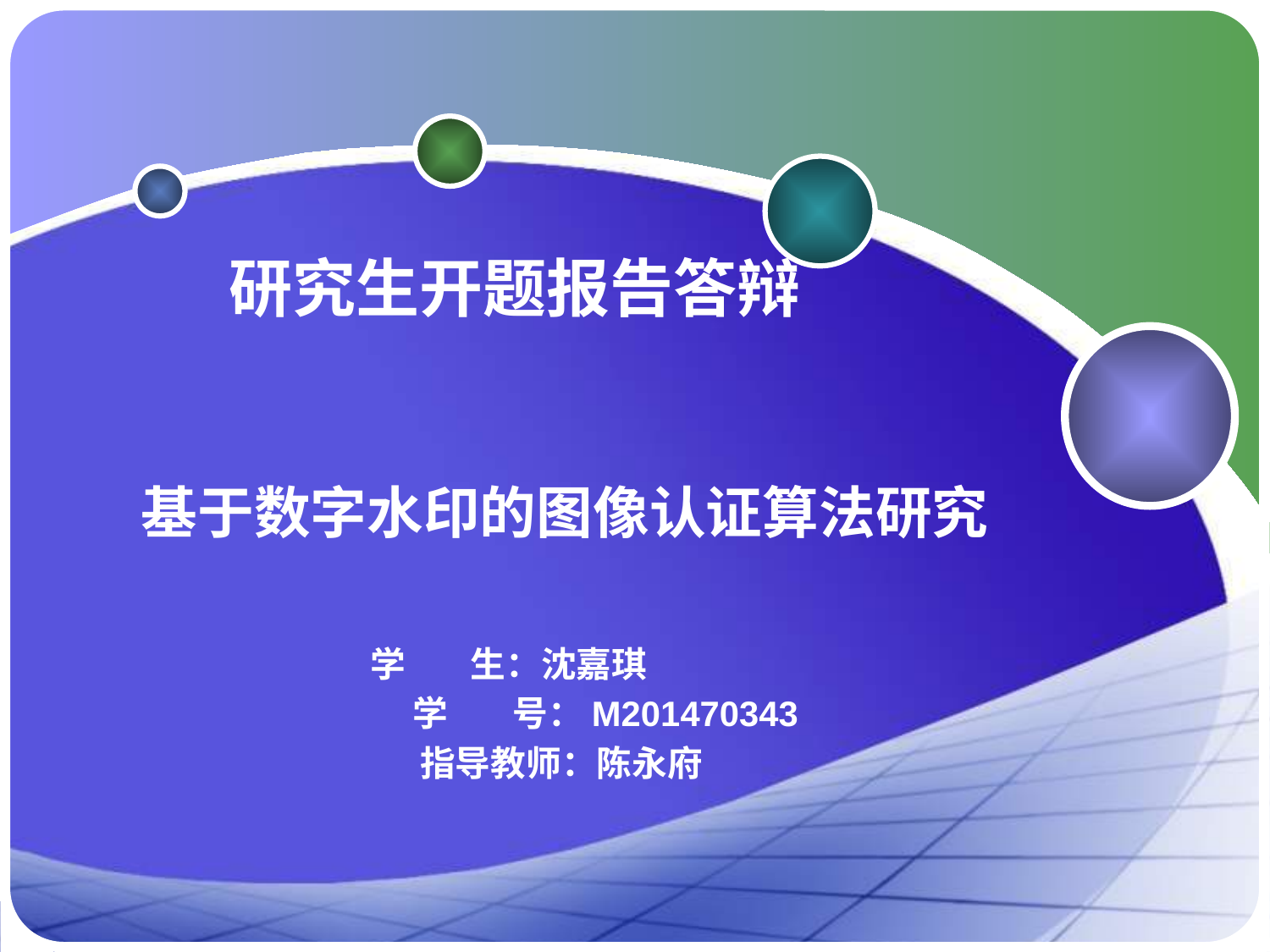

研究生开题报告答辩
# 基于数字水印的图像认证算法研究
    学        生：沈嘉琪
              学        号：M201470343
   指导教师：陈永府